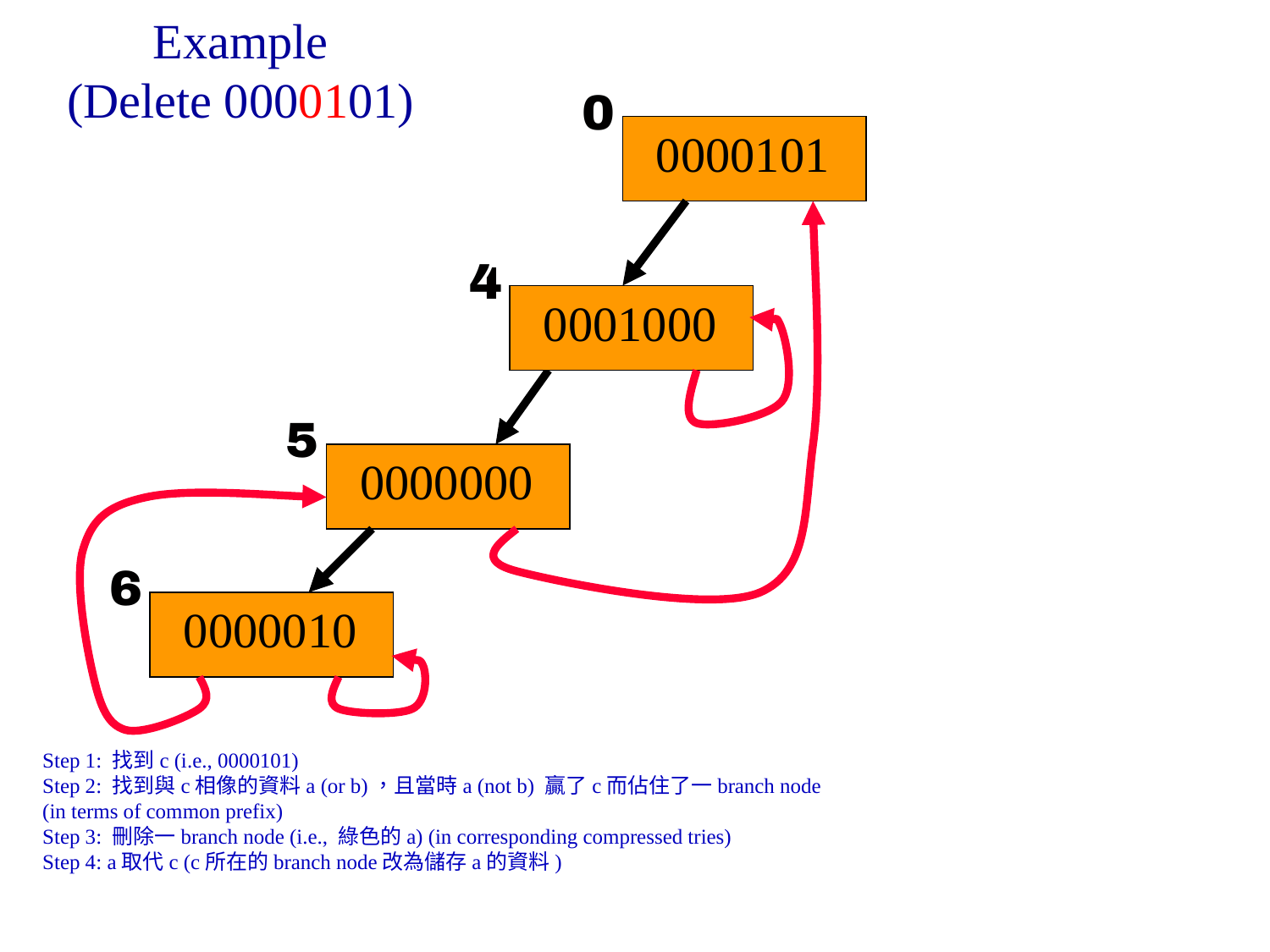

# Example (Delete 0000101)
0

0000101

4

0001000

5

0000000

6

0000010

Step 1: 找到c (i.e., 0000101)
Step 2: 找到與c相像的資料a (or b)，且當時a (not b) 贏了c而佔住了一branch node (in terms of common prefix)
Step 3: 刪除一branch node (i.e., 綠色的a) (in corresponding compressed tries)
Step 4: a取代c (c所在的branch node改為儲存a的資料)